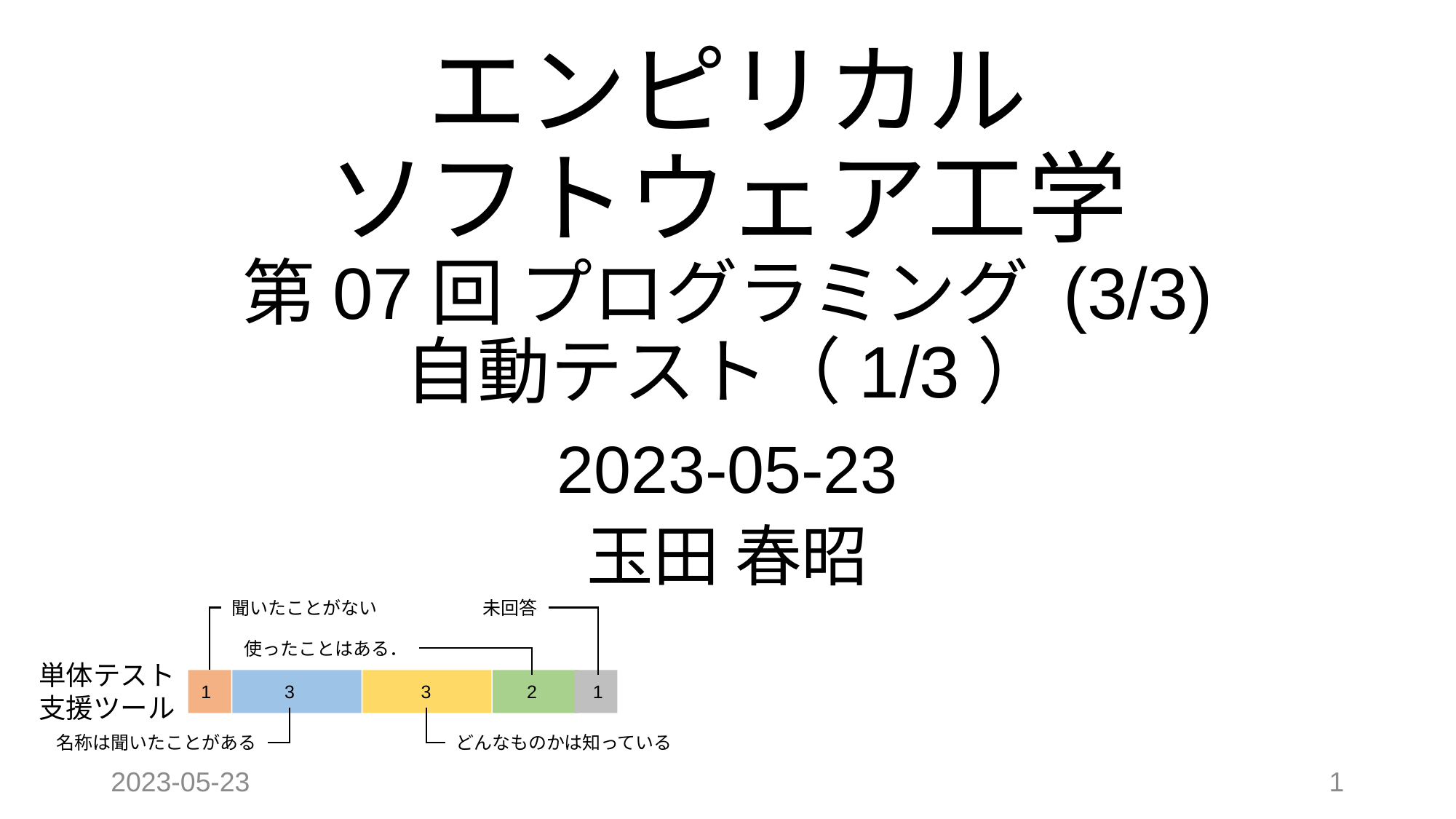

# エンピリカル ソフトウェア工学 第07回 プログラミング (3/3) 自動テスト（1/3）
2023-05-23
玉田 春昭
聞いたことがない
未回答
使ったことはある．
単体テスト
支援ツール

1
3
3
2
1
名称は聞いたことがある
どんなものかは知っている
2023-05-23
1